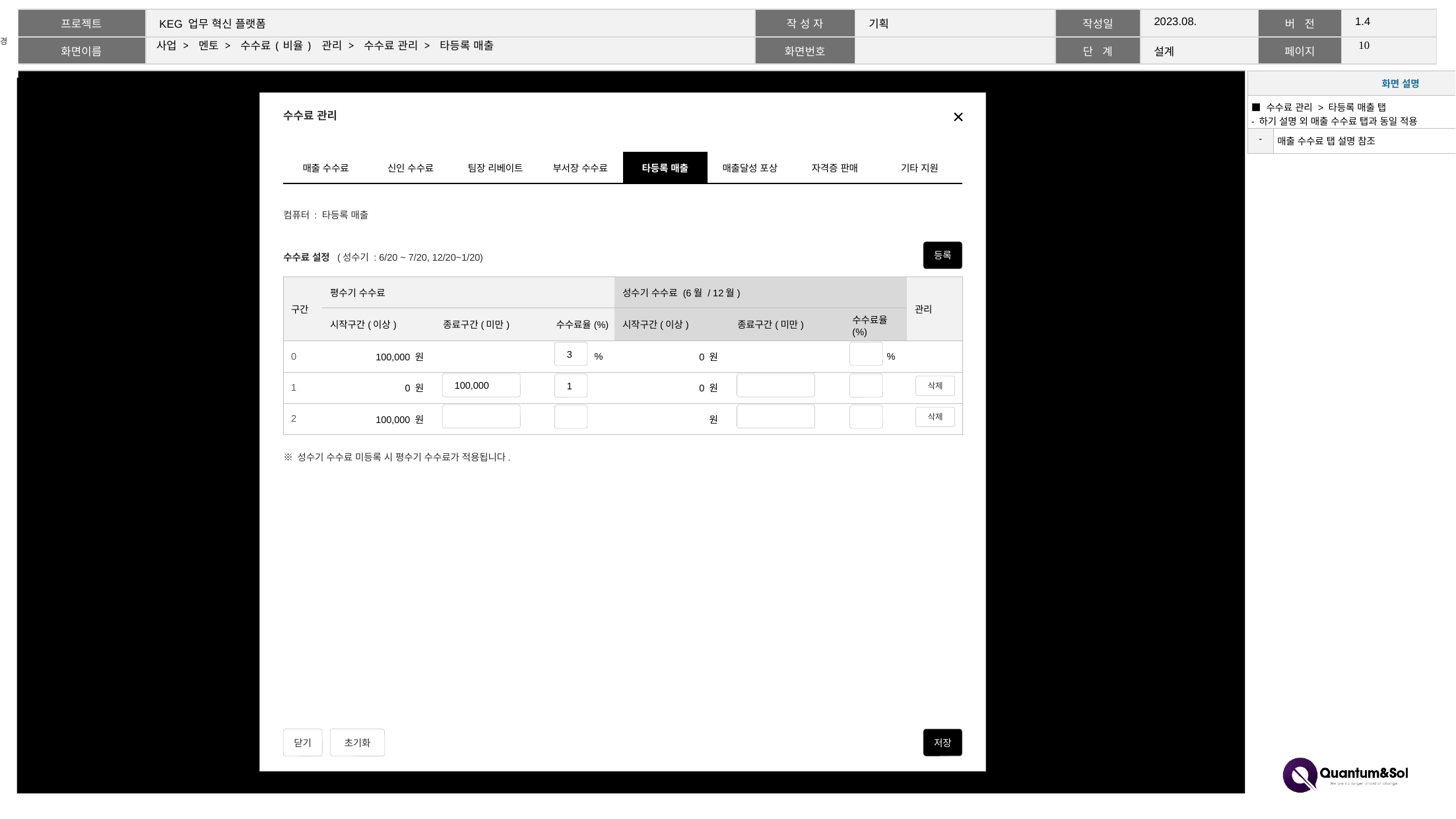

V0.4-240130
광고자 매출 레이블 변경 → 타등록 매출
10

# 사업 > 멘토 > 수수료(비율) 관리 > 수수료 관리 > 타등록 매출
| 화면 설명 |  |
| --- | --- |
| ■ 수수료 관리 > 타등록 매출 탭 - 하기 설명 외 매출 수수료 탭과 동일 적용 |  |
| - | 매출 수수료 탭 설명 참조 |
수수료 관리
| 매출 수수료 | 신인 수수료 | 팀장 리베이트 | 부서장 수수료 | 타등록 매출 | 매출달성 포상 | 자격증 판매 | 기타 지원 |
| --- | --- | --- | --- | --- | --- | --- | --- |
컴퓨터 : 타등록 매출
수수료 설정  (성수기 : 6/20 ~ 7/20, 12/20~1/20)
등록
| 구간 | 평수기 수수료 |  |  | 성수기 수수료 (6월 / 12월) |  |  | 관리 |
| --- | --- | --- | --- | --- | --- | --- | --- |
|  | 시작구간(이상) | 종료구간(미만) | 수수료율(%) | 시작구간(이상) | 종료구간(미만) | 수수료율(%) |  |
| 0 | 100,000 원 |  | % | 0 원 |  | % |  |
| 1 | 0 원 |  |  | 0 원 |  |  |  |
| 2 | 100,000 원 |  |  | 원 |  |  |  |
3

100,000

1

삭제

삭제
※ 성수기 수수료 미등록 시 평수기 수수료가 적용됩니다.
닫기
초기화
저장